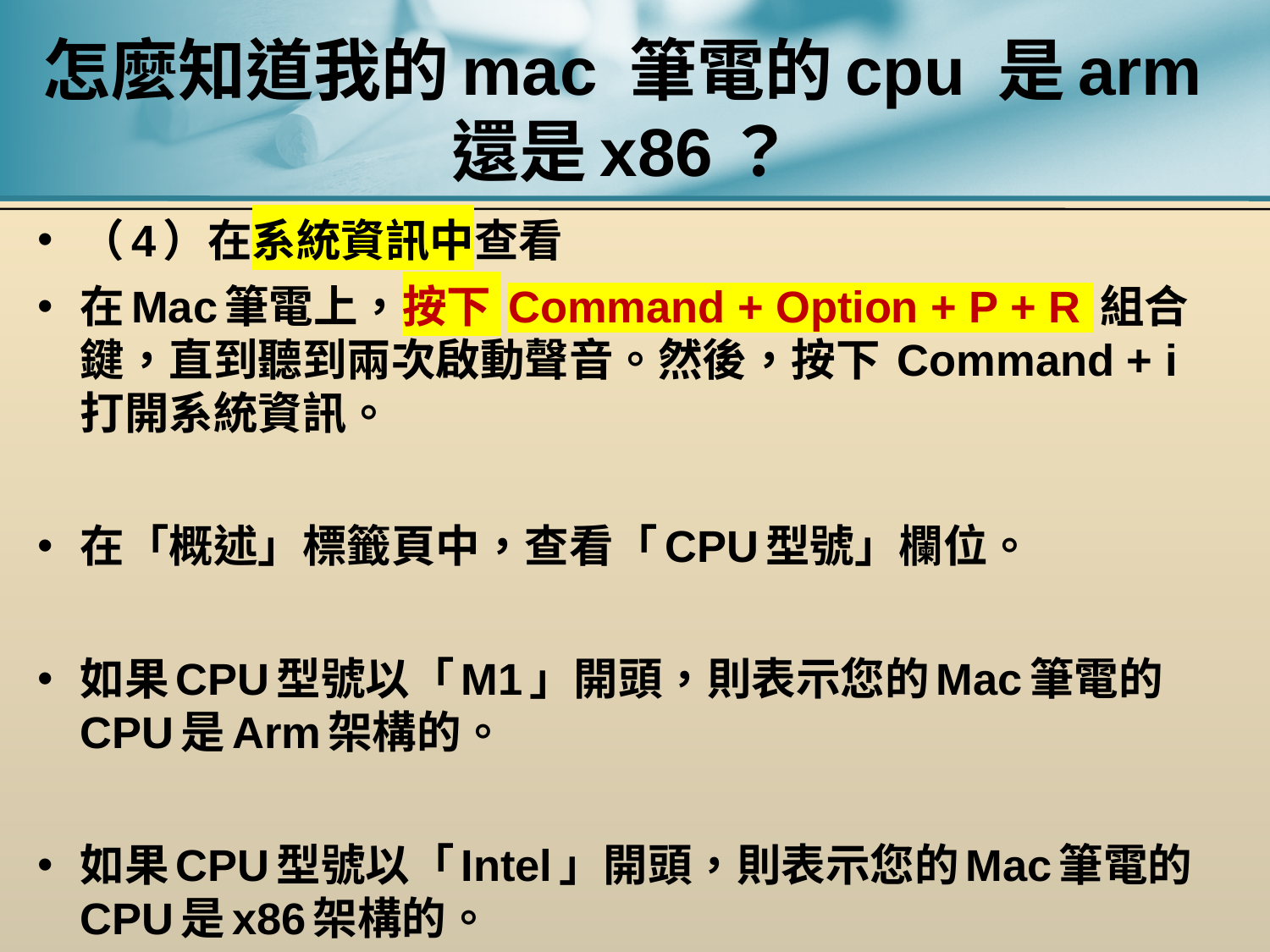

# 怎麼知道我的mac 筆電的cpu 是arm 還是x86？
（4）在系統資訊中查看
在Mac筆電上，按下 Command + Option + P + R 組合鍵，直到聽到兩次啟動聲音。然後，按下 Command + i 打開系統資訊。

在「概述」標籤頁中，查看「CPU型號」欄位。

如果CPU型號以「M1」開頭，則表示您的Mac筆電的CPU是Arm架構的。

如果CPU型號以「Intel」開頭，則表示您的Mac筆電的CPU是x86架構的。